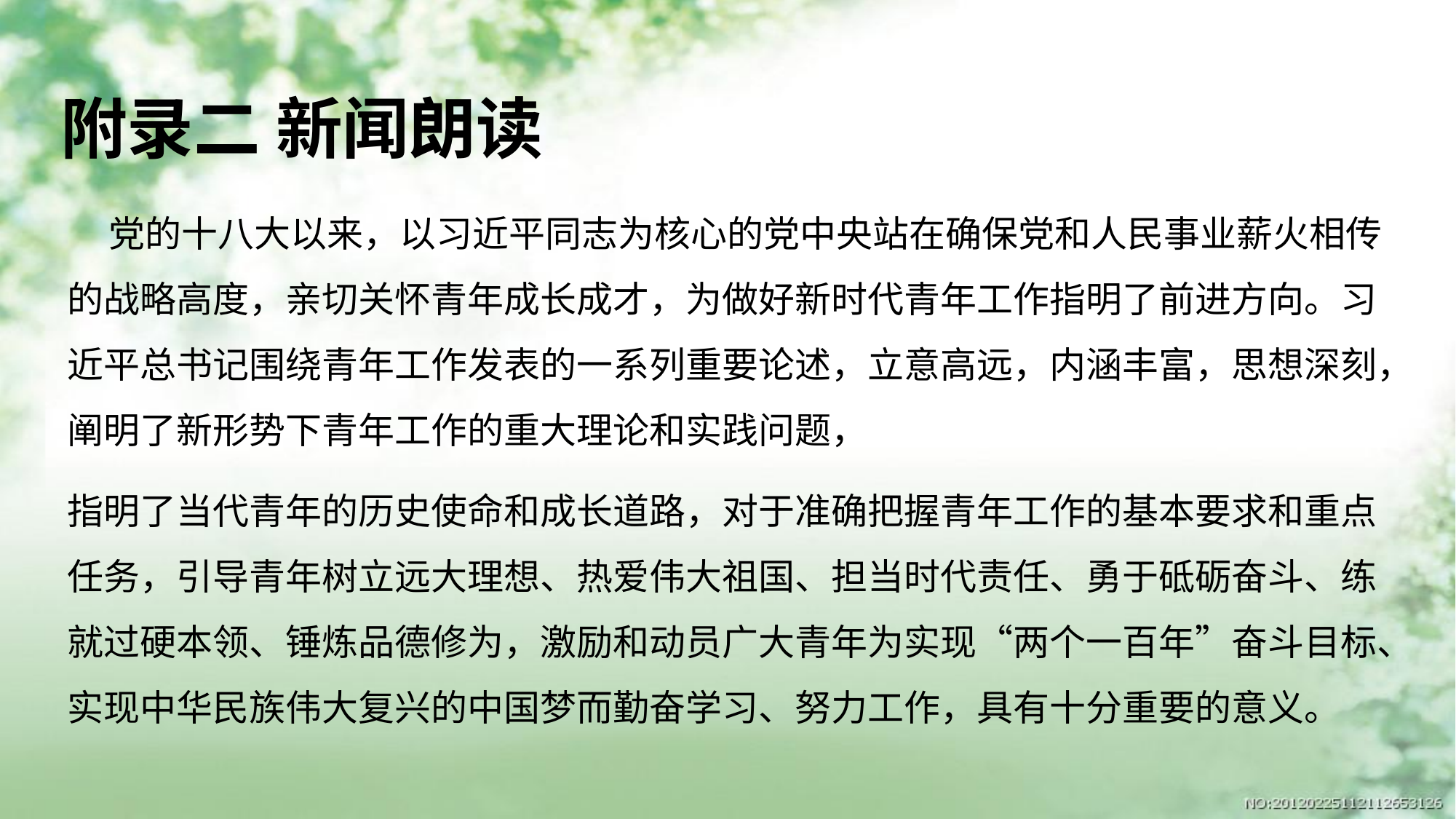

# 附录二 新闻朗读
    党的十八大以来，以习近平同志为核心的党中央站在确保党和人民事业薪火相传的战略高度，亲切关怀青年成长成才，为做好新时代青年工作指明了前进方向。习近平总书记围绕青年工作发表的一系列重要论述，立意高远，内涵丰富，思想深刻，阐明了新形势下青年工作的重大理论和实践问题，
指明了当代青年的历史使命和成长道路，对于准确把握青年工作的基本要求和重点任务，引导青年树立远大理想、热爱伟大祖国、担当时代责任、勇于砥砺奋斗、练就过硬本领、锤炼品德修为，激励和动员广大青年为实现“两个一百年”奋斗目标、实现中华民族伟大复兴的中国梦而勤奋学习、努力工作，具有十分重要的意义。